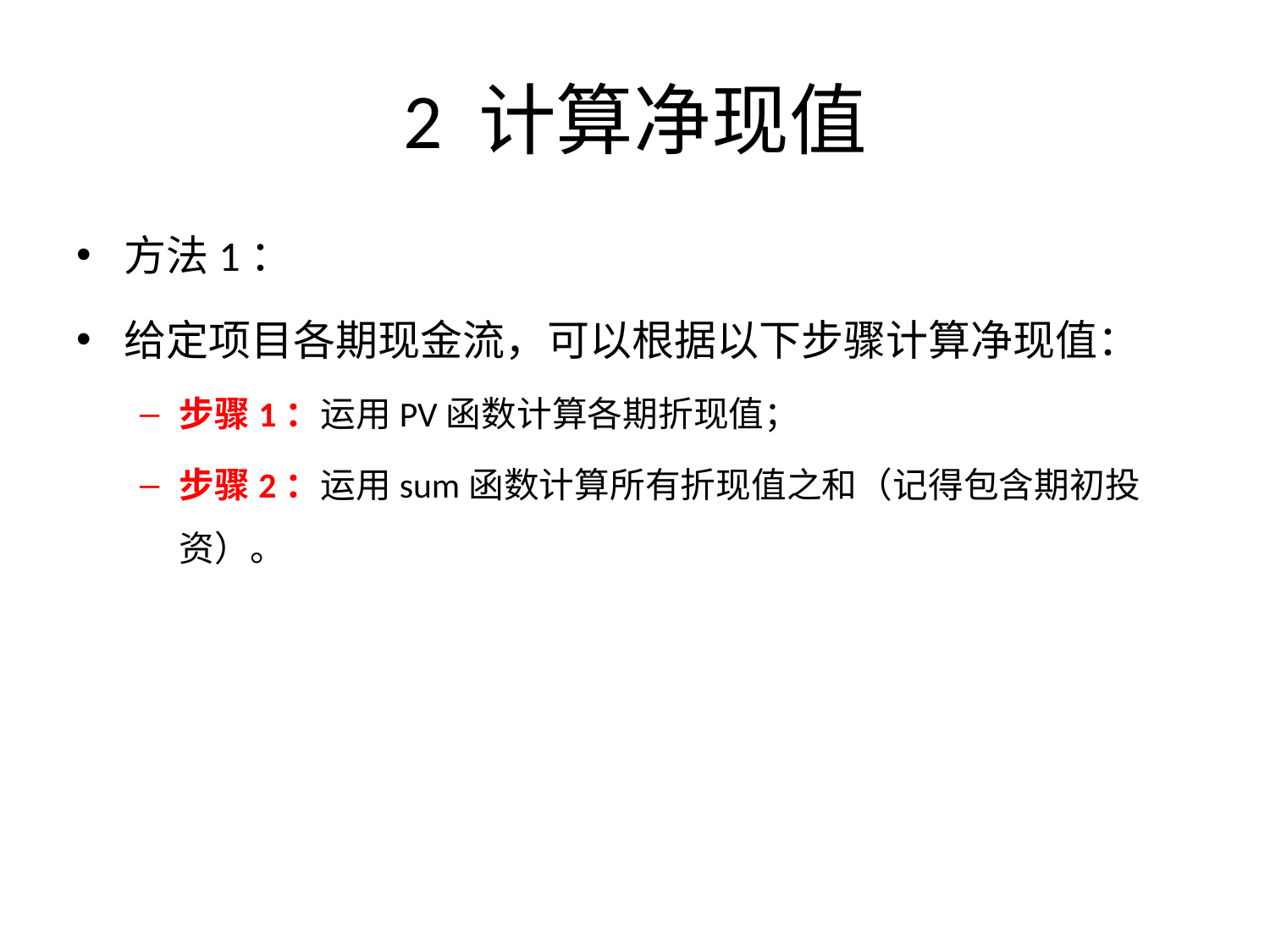

# 2 计算净现值
方法1：
给定项目各期现金流，可以根据以下步骤计算净现值：
步骤1：运用PV函数计算各期折现值；
步骤2：运用sum函数计算所有折现值之和（记得包含期初投资）。